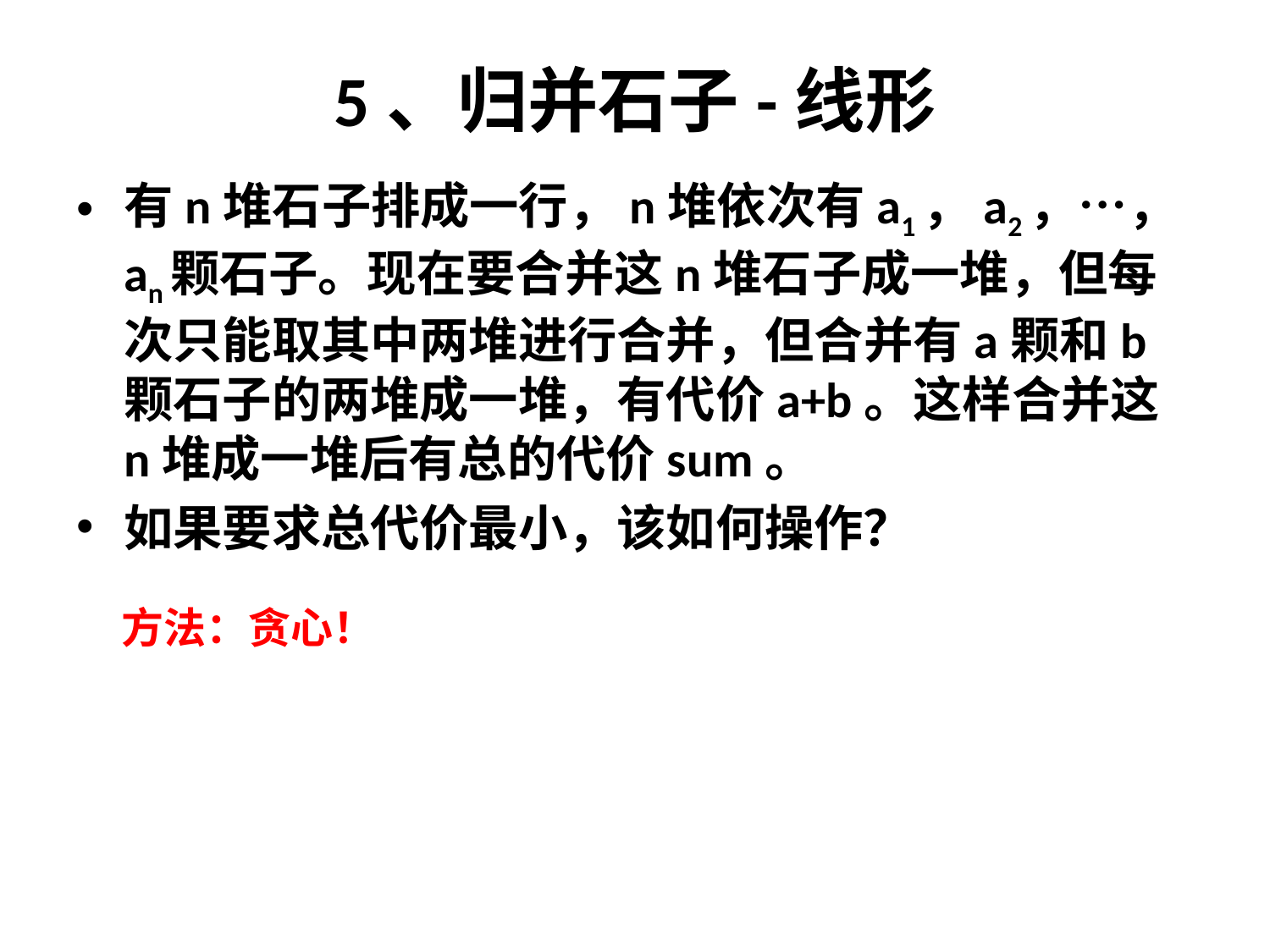

# 5、归并石子-线形
有n堆石子排成一行，n堆依次有a1，a2，…，an颗石子。现在要合并这n堆石子成一堆，但每次只能取其中两堆进行合并，但合并有a颗和b颗石子的两堆成一堆，有代价a+b。这样合并这n堆成一堆后有总的代价sum。
如果要求总代价最小，该如何操作？
方法：贪心！